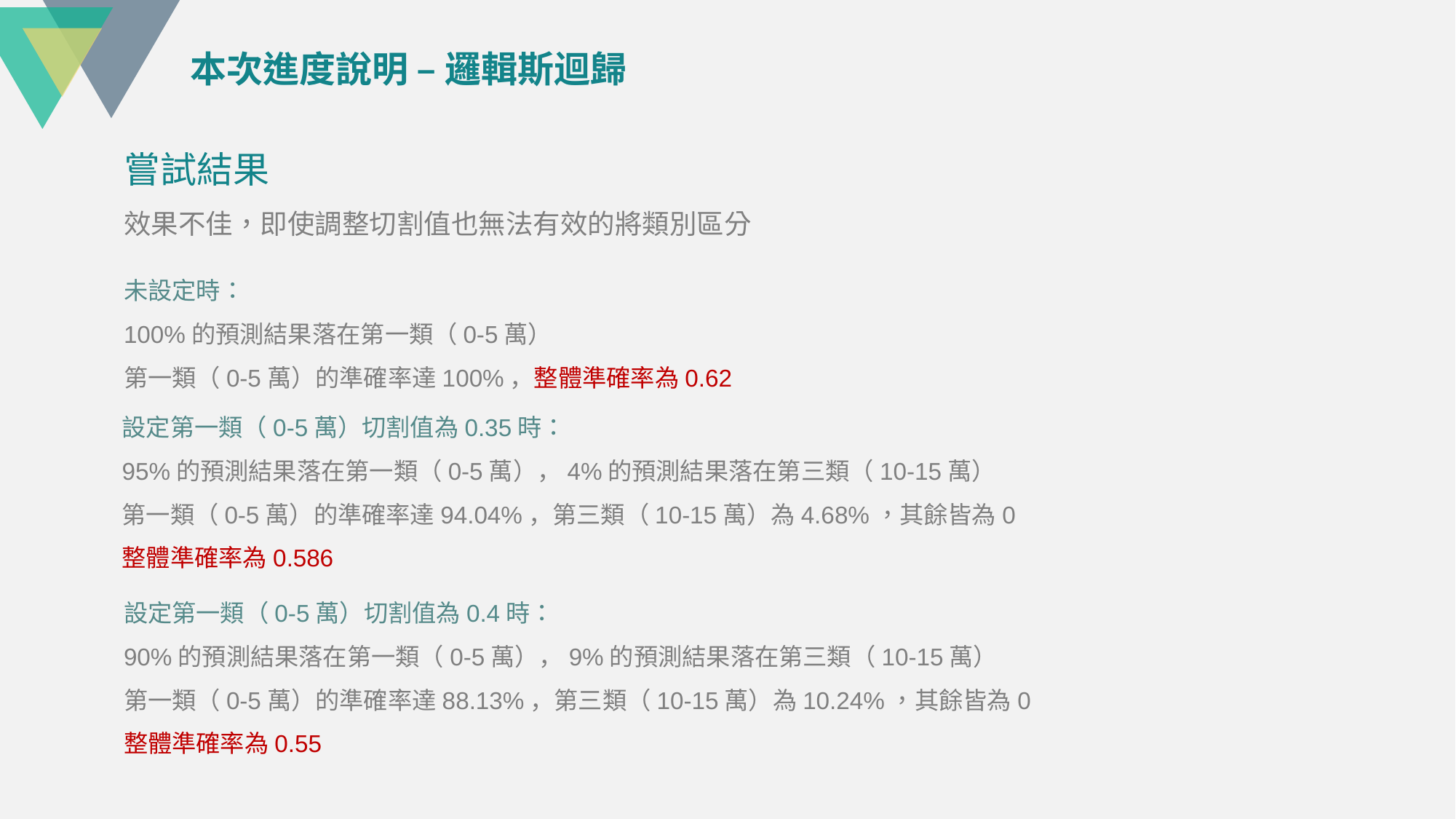

本次進度說明 – 邏輯斯迴歸
嘗試結果
效果不佳，即使調整切割值也無法有效的將類別區分
未設定時：
100%的預測結果落在第一類（0-5萬）
第一類（0-5萬）的準確率達100%，整體準確率為0.62
設定第一類（0-5萬）切割值為0.35時：
95%的預測結果落在第一類（0-5萬），4%的預測結果落在第三類（10-15萬）
第一類（0-5萬）的準確率達94.04%，第三類（10-15萬）為4.68%，其餘皆為0
整體準確率為0.586
設定第一類（0-5萬）切割值為0.4時：
90%的預測結果落在第一類（0-5萬），9%的預測結果落在第三類（10-15萬）
第一類（0-5萬）的準確率達88.13%，第三類（10-15萬）為10.24%，其餘皆為0
整體準確率為0.55